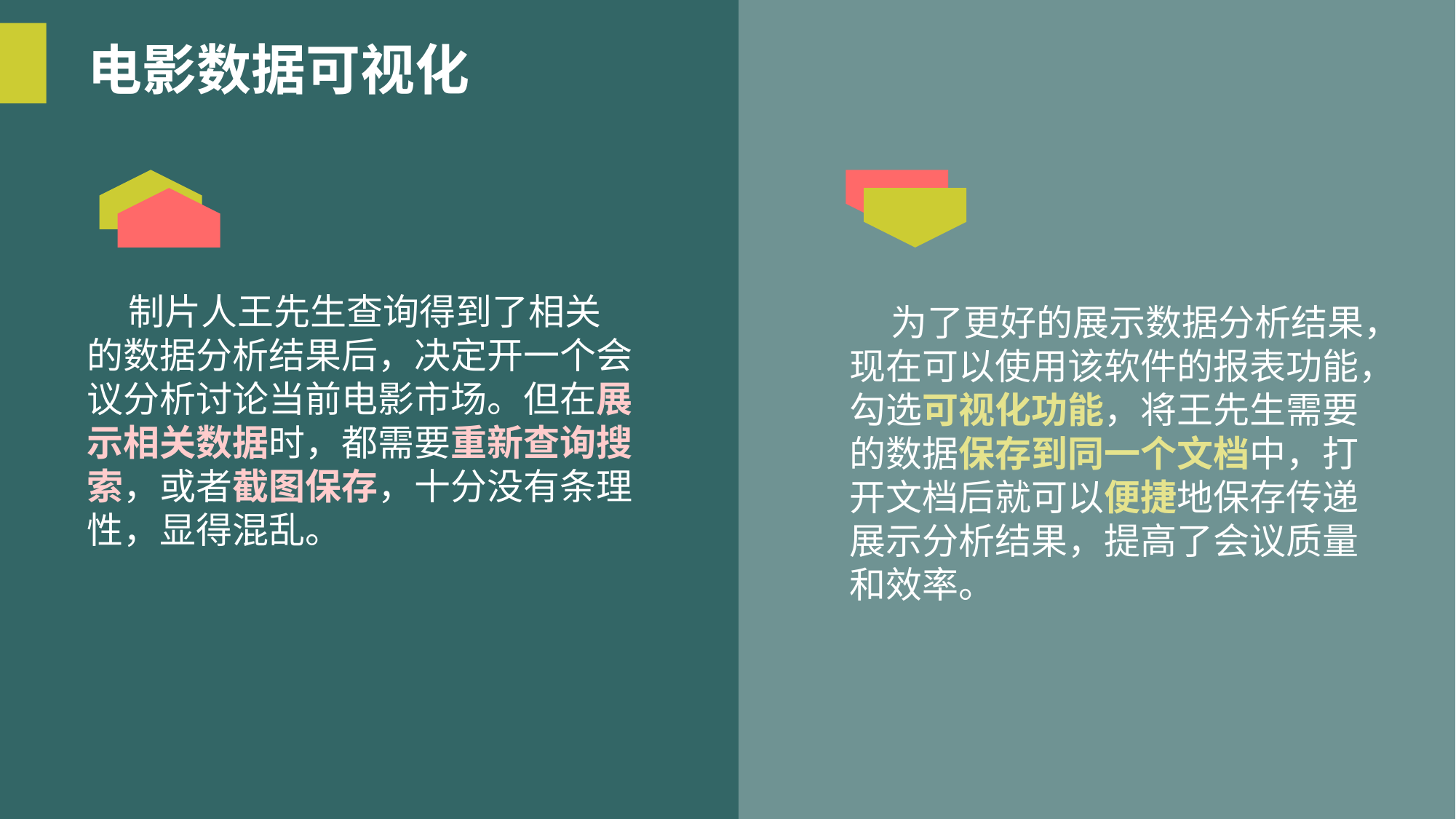

电影数据可视化

    为了更好的展示数据分析结果，现在可以使用该软件的报表功能，勾选可视化功能，将王先生需要的数据保存到同一个文档中，打开文档后就可以便捷地保存传递展示分析结果，提高了会议质量和效率。
    制片人王先生查询得到了相关的数据分析结果后，决定开一个会议分析讨论当前电影市场。但在展示相关数据时，都需要重新查询搜索，或者截图保存，十分没有条理性，显得混乱。